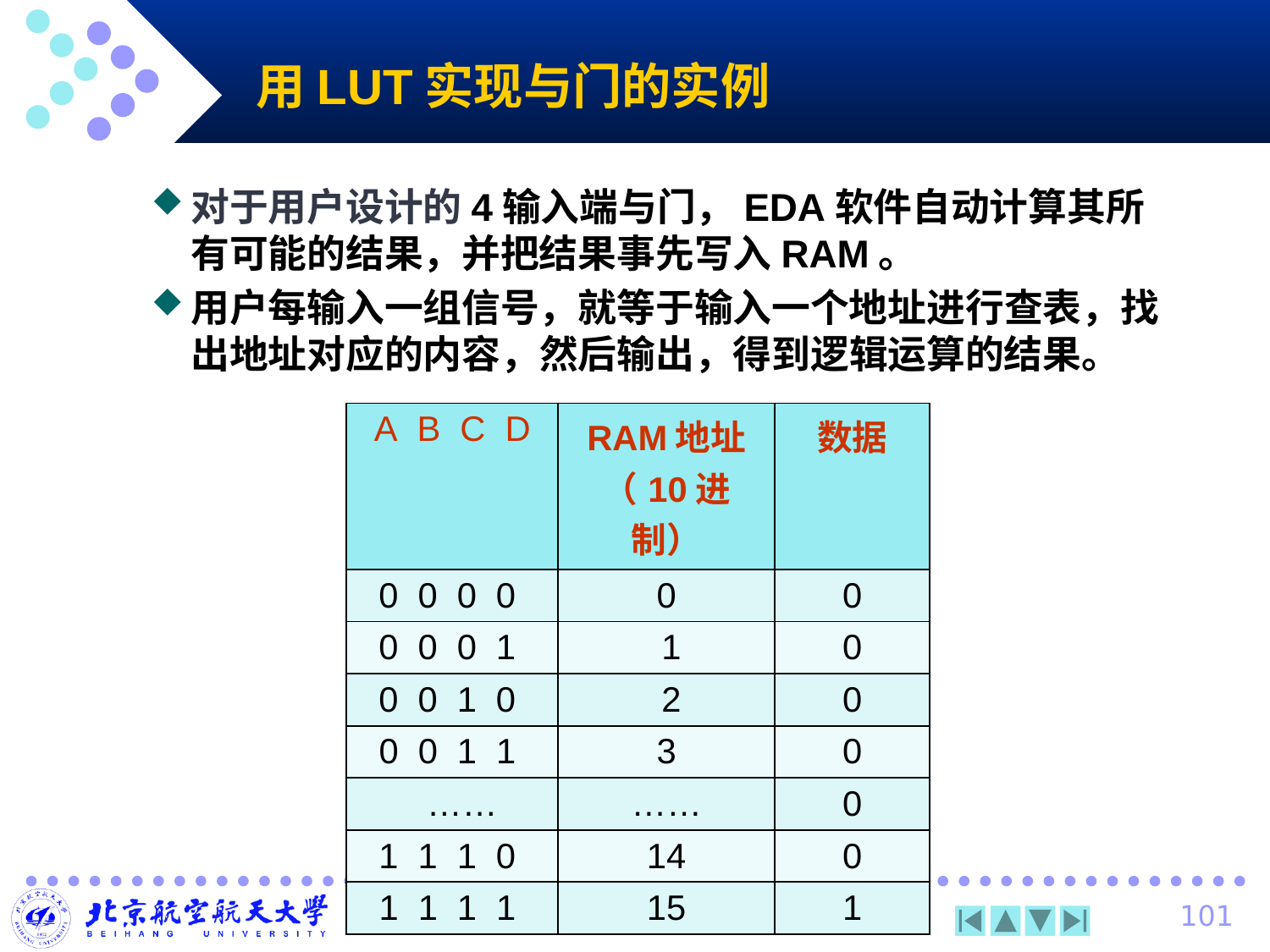

# 用LUT实现与门的实例
对于用户设计的4输入端与门，EDA软件自动计算其所有可能的结果，并把结果事先写入RAM。
用户每输入一组信号，就等于输入一个地址进行查表，找出地址对应的内容，然后输出，得到逻辑运算的结果。
| A B C D | RAM地址（10进制） | 数据 |
| --- | --- | --- |
| 0 0 0 0 | 0 | 0 |
| 0 0 0 1 | 1 | 0 |
| 0 0 1 0 | 2 | 0 |
| 0 0 1 1 | 3 | 0 |
| …… | …… | 0 |
| 1 1 1 0 | 14 | 0 |
| 1 1 1 1 | 15 | 1 |
101